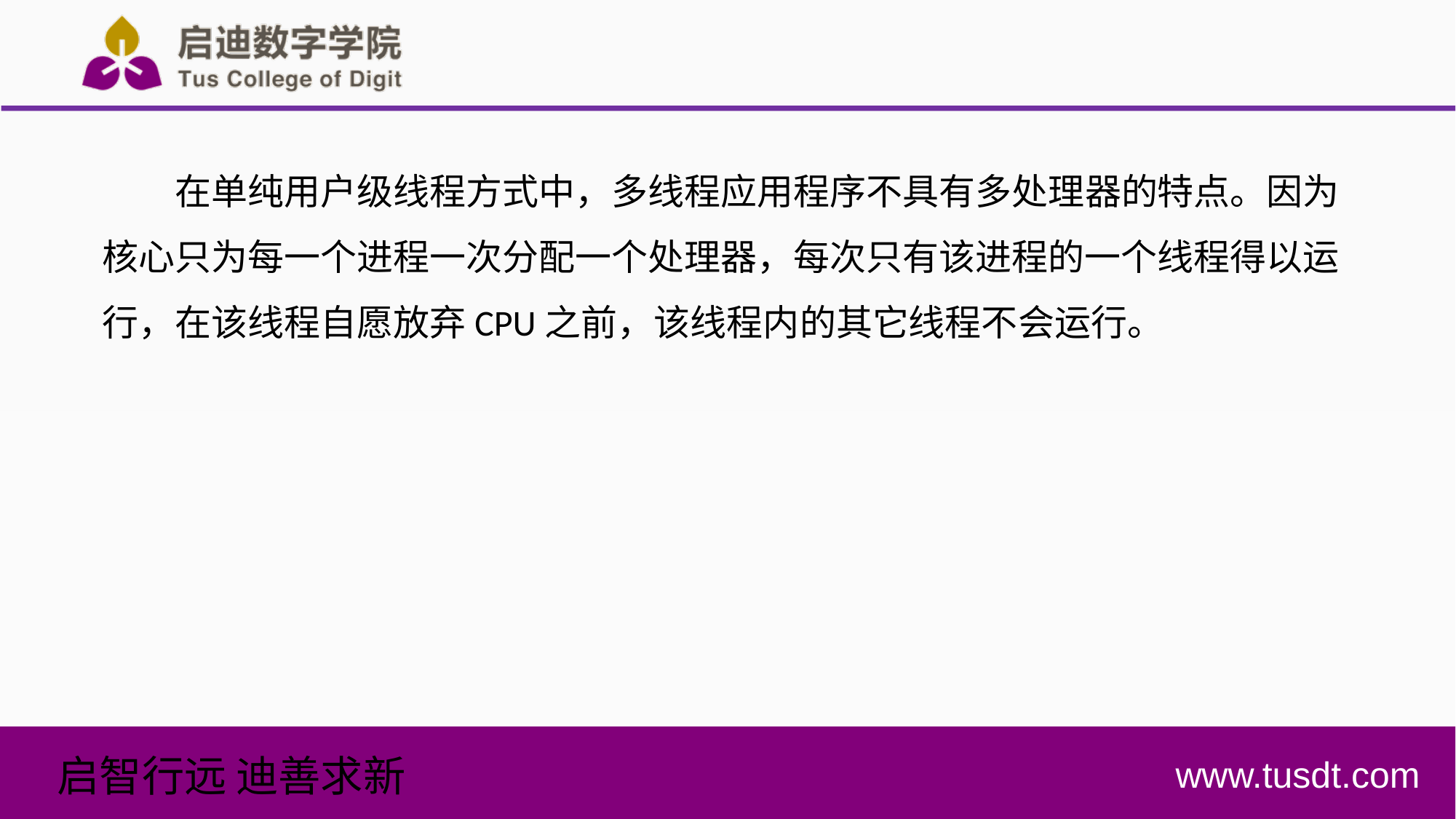

在单纯用户级线程方式中，多线程应用程序不具有多处理器的特点。因为核心只为每一个进程一次分配一个处理器，每次只有该进程的一个线程得以运行，在该线程自愿放弃CPU之前，该线程内的其它线程不会运行。